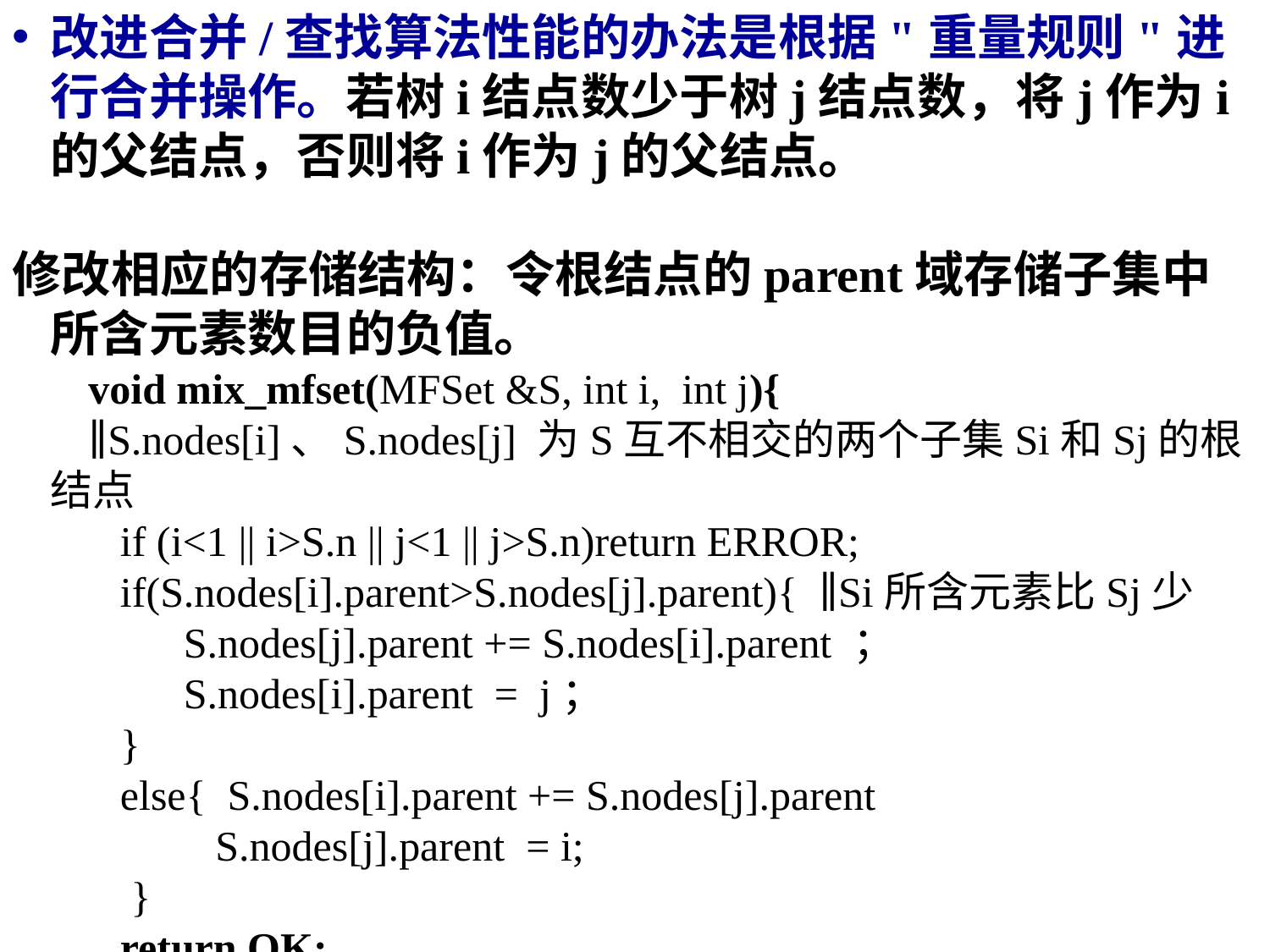

改进合并/查找算法性能的办法是根据"重量规则"进行合并操作。若树i结点数少于树j结点数，将j作为i的父结点，否则将i作为j的父结点。

修改相应的存储结构：令根结点的parent域存储子集中所含元素数目的负值。
void mix_mfset(MFSet &S, int i,  int j){
∥S.nodes[i]、S.nodes[j] 为S互不相交的两个子集Si和Sj的根结点
   if (i<1 || i>S.n || j<1 || j>S.n)return ERROR;
   if(S.nodes[i].parent>S.nodes[j].parent){  ∥Si所含元素比Sj少
         S.nodes[j].parent += S.nodes[i].parent ；
         S.nodes[i].parent  =  j；
   }
   else{  S.nodes[i].parent += S.nodes[j].parent
            S.nodes[j].parent  = i;
    }
   return OK;
    }